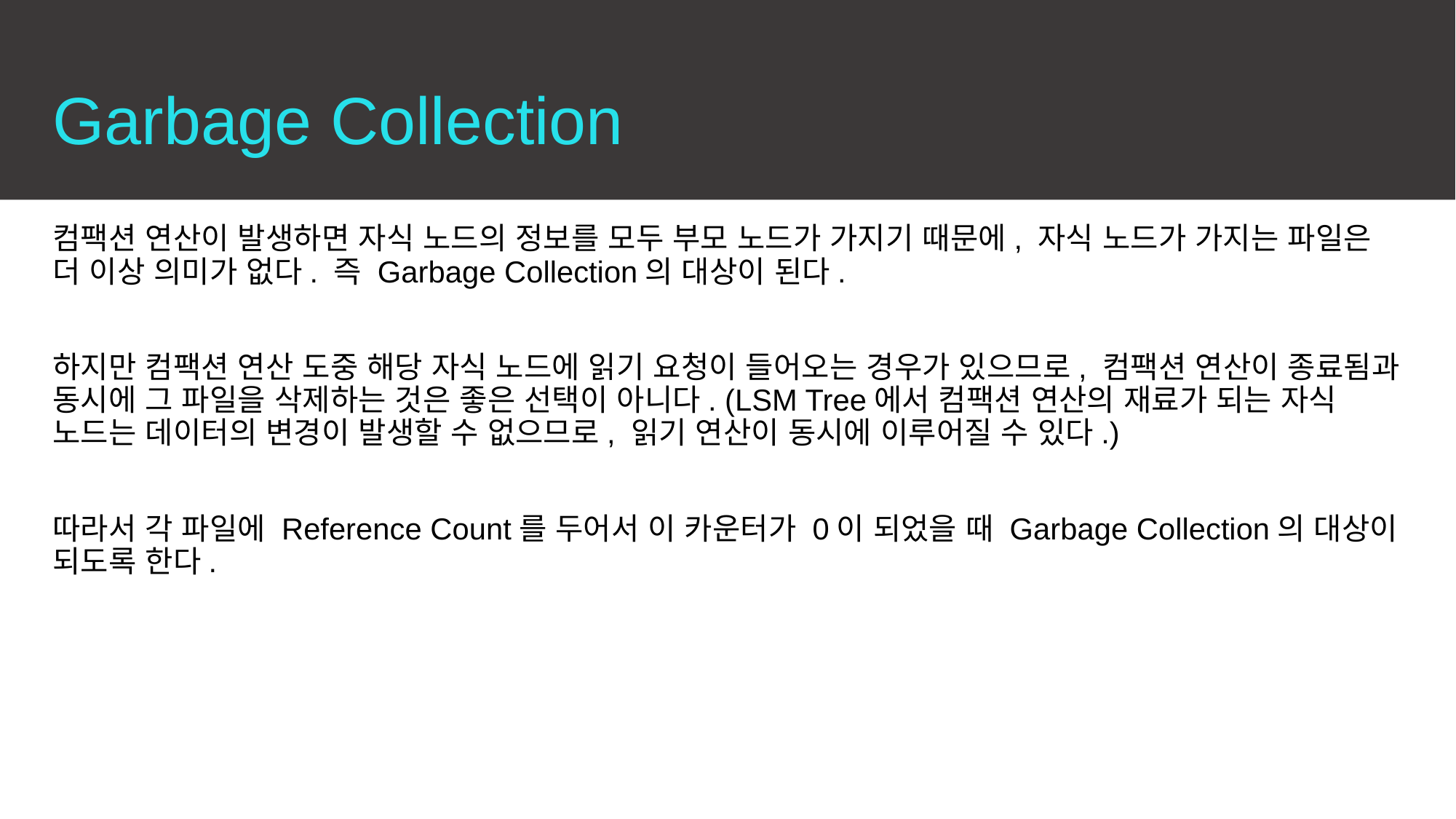

# Garbage Collection
컴팩션 연산이 발생하면 자식 노드의 정보를 모두 부모 노드가 가지기 때문에, 자식 노드가 가지는 파일은 더 이상 의미가 없다. 즉 Garbage Collection의 대상이 된다.

하지만 컴팩션 연산 도중 해당 자식 노드에 읽기 요청이 들어오는 경우가 있으므로, 컴팩션 연산이 종료됨과 동시에 그 파일을 삭제하는 것은 좋은 선택이 아니다. (LSM Tree에서 컴팩션 연산의 재료가 되는 자식 노드는 데이터의 변경이 발생할 수 없으므로, 읽기 연산이 동시에 이루어질 수 있다.)

따라서 각 파일에 Reference Count를 두어서 이 카운터가 0이 되었을 때 Garbage Collection의 대상이 되도록 한다.